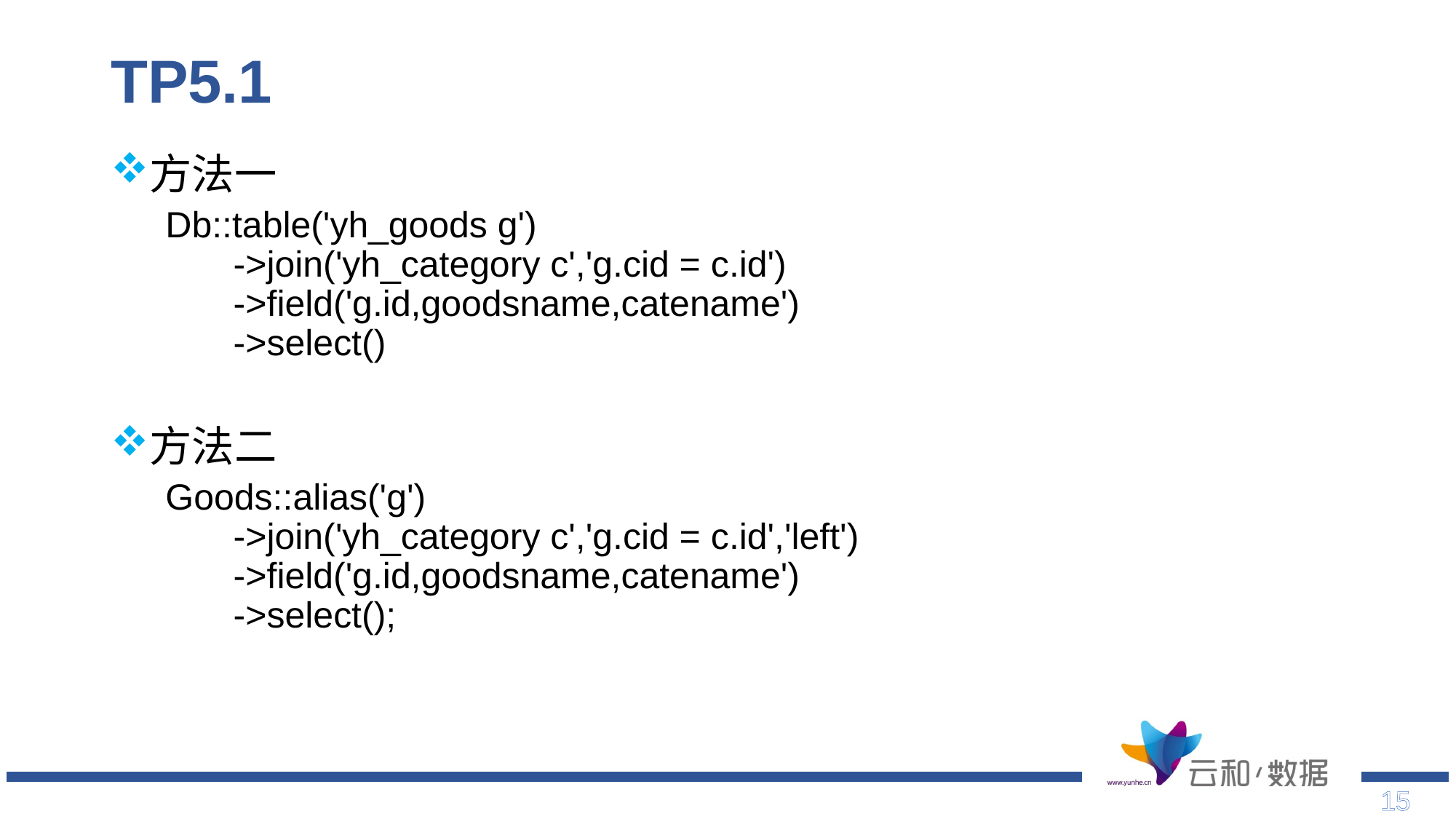

# TP5.1
方法一
Db::table('yh_goods g')
    ->join('yh_category c','g.cid = c.id')
    ->field('g.id,goodsname,catename')
    ->select()

方法二
Goods::alias('g')
    ->join('yh_category c','g.cid = c.id','left')
    ->field('g.id,goodsname,catename')
    ->select();